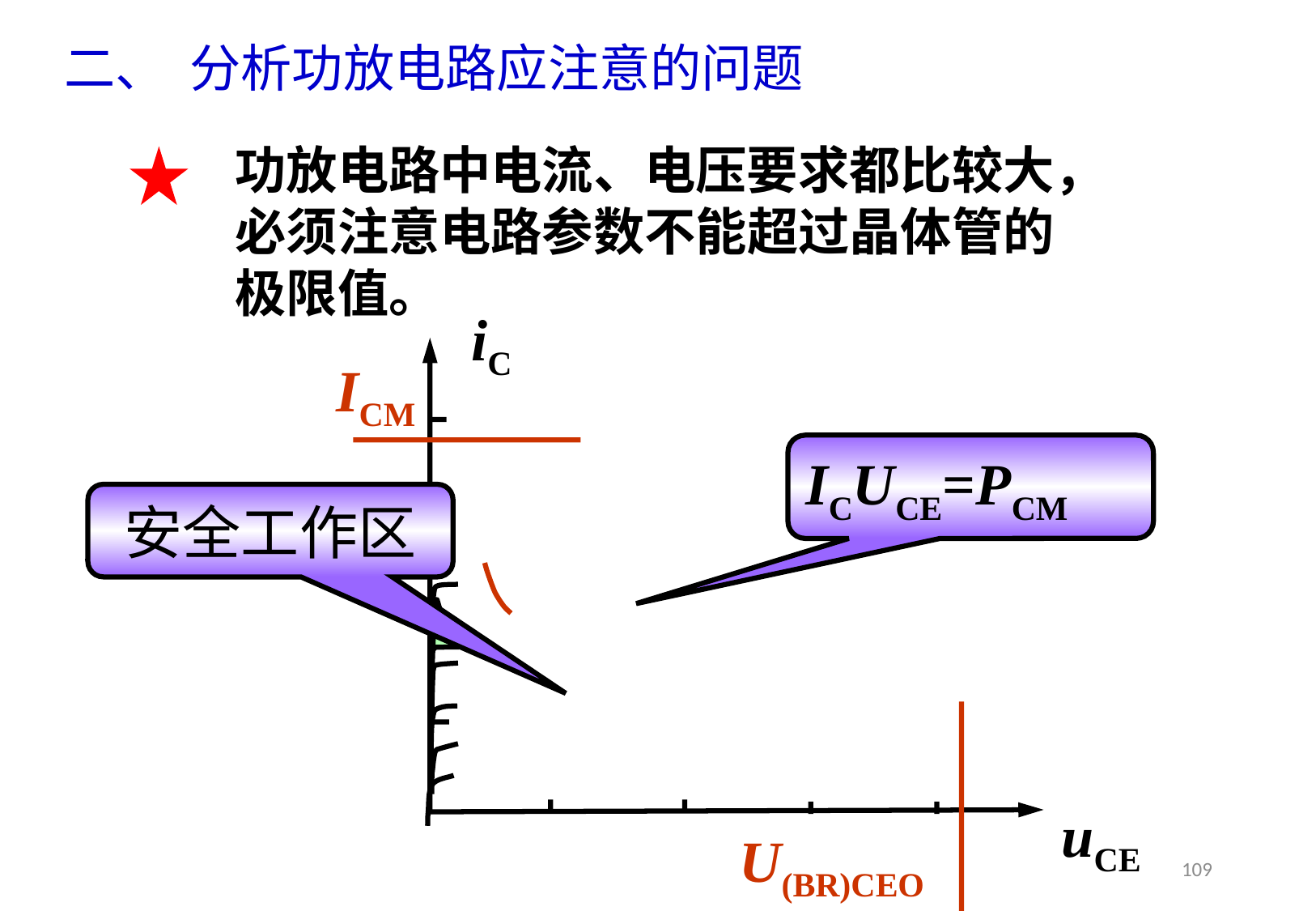

二、  分析功放电路应注意的问题
功放电路中电流、电压要求都比较大，
必须注意电路参数不能超过晶体管的
极限值。

iC

uCE

ICM

ICUCE=PCM
安全工作区

U(BR)CEO
109